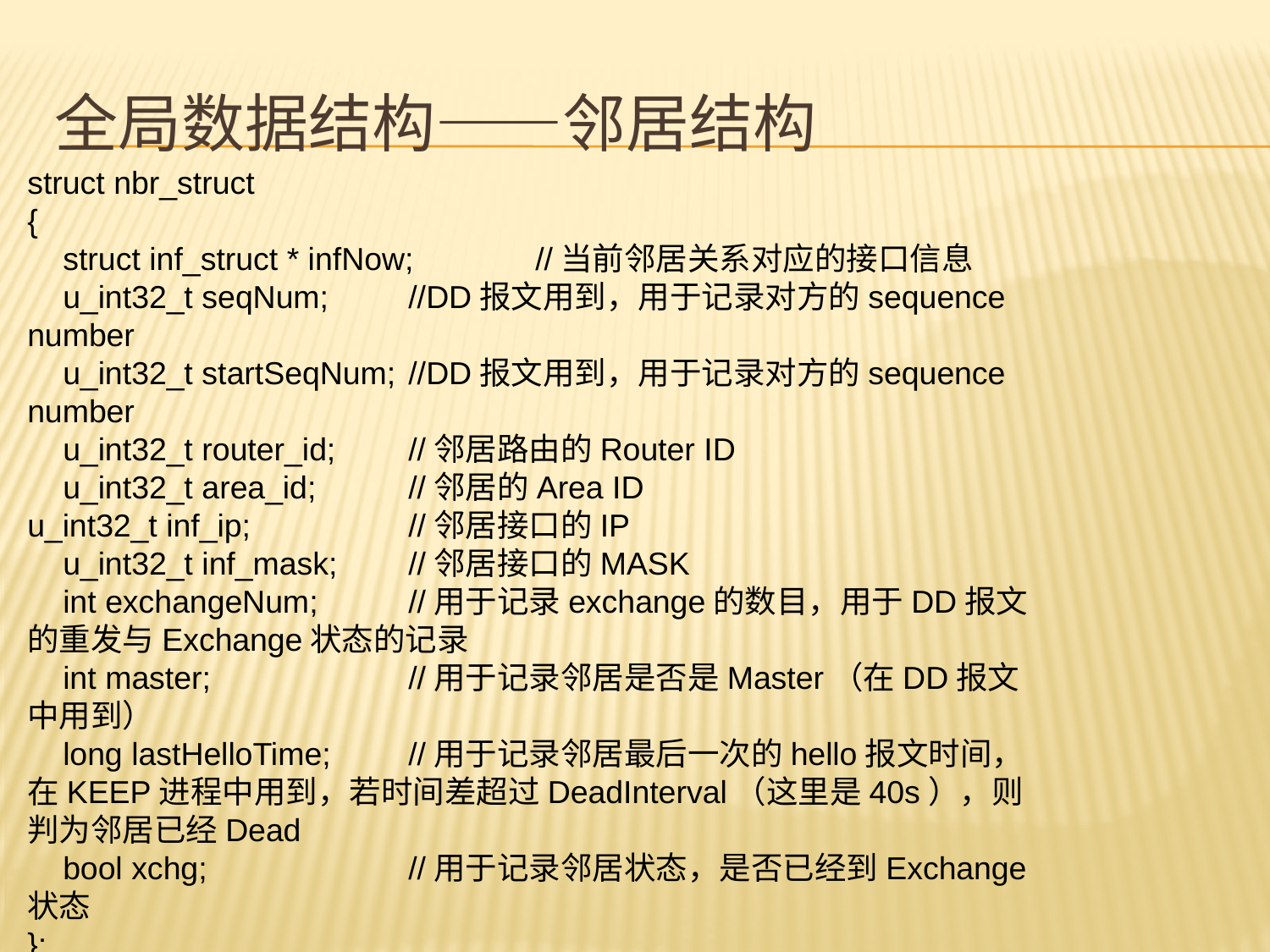

# 全局数据结构——邻居结构
struct nbr_struct
{
    struct inf_struct * infNow;	//当前邻居关系对应的接口信息
    u_int32_t seqNum;	//DD报文用到，用于记录对方的sequence number
    u_int32_t startSeqNum;	//DD报文用到，用于记录对方的sequence number
    u_int32_t router_id;	//邻居路由的Router ID
    u_int32_t area_id;	//邻居的Area ID
u_int32_t inf_ip;		//邻居接口的IP
    u_int32_t inf_mask;	//邻居接口的MASK
    int exchangeNum;	//用于记录exchange的数目，用于DD报文的重发与Exchange状态的记录
    int master;		//用于记录邻居是否是Master（在DD报文中用到）
    long lastHelloTime;	//用于记录邻居最后一次的hello报文时间，在KEEP进程中用到，若时间差超过DeadInterval（这里是40s），则判为邻居已经Dead
    bool xchg;		//用于记录邻居状态，是否已经到Exchange状态
};